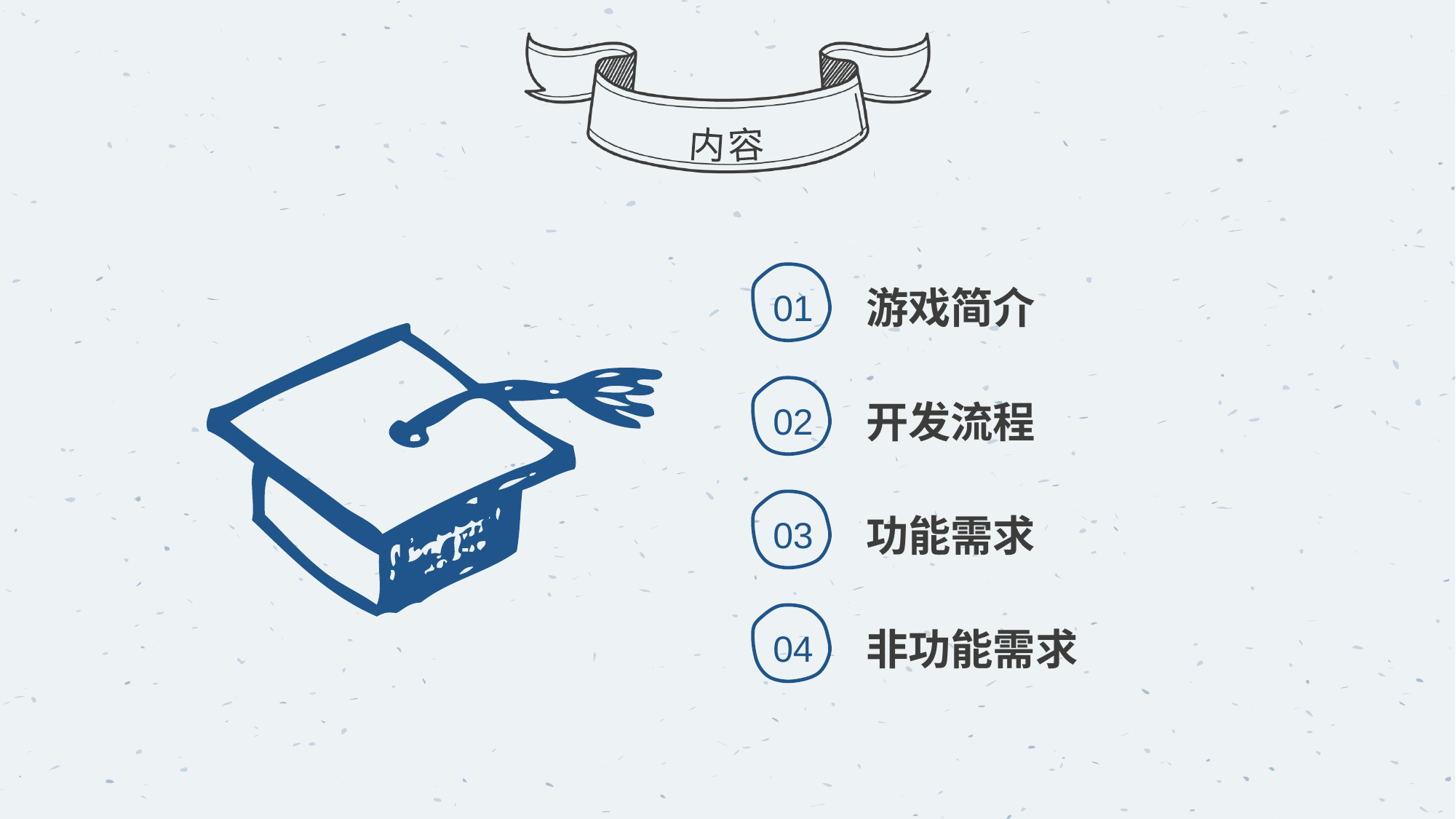

内容

01
游戏简介

02
开发流程

03
功能需求

04
非功能需求